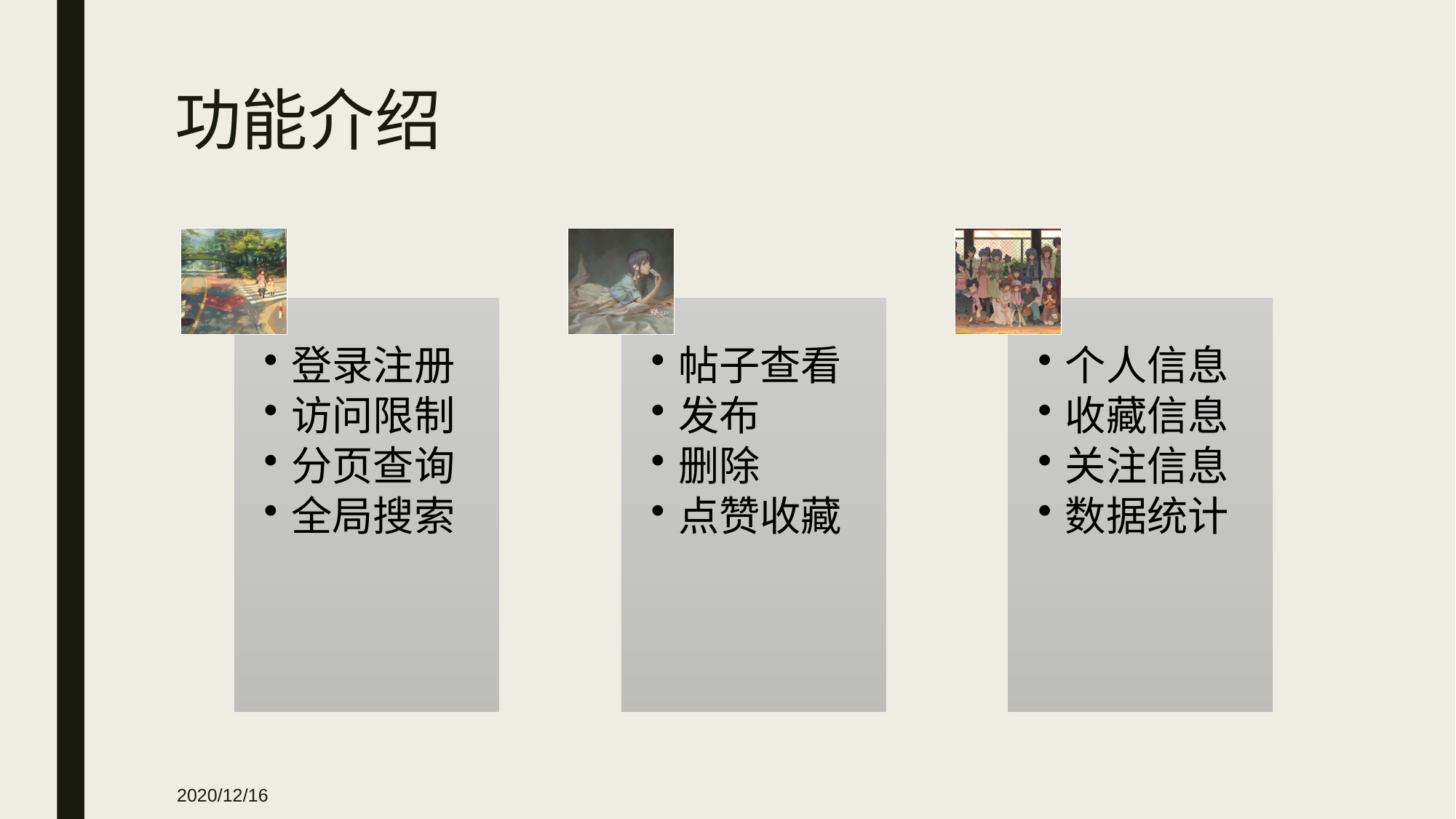

# 功能介绍

登录注册
访问限制
分页查询
全局搜索

帖子查看
发布
删除
点赞收藏

个人信息
收藏信息
关注信息
数据统计
2020/12/16